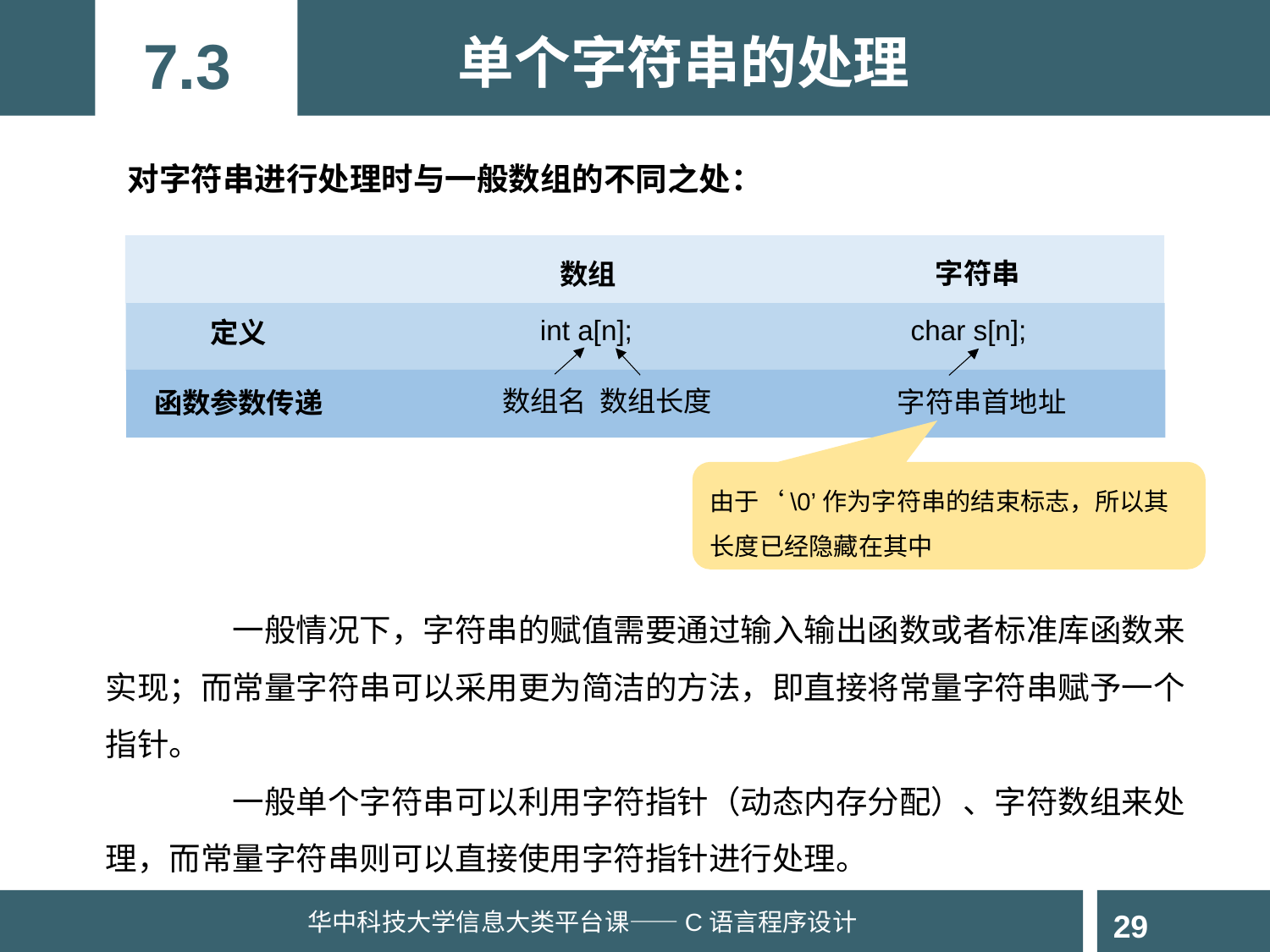

7.3
单个字符串的处理
对字符串进行处理时与一般数组的不同之处：

字符串
数组

int a[n];
char s[n];
定义

数组名  数组长度
字符串首地址
函数参数传递
由于‘\0’作为字符串的结束标志，所以其长度已经隐藏在其中
	一般情况下，字符串的赋值需要通过输入输出函数或者标准库函数来实现；而常量字符串可以采用更为简洁的方法，即直接将常量字符串赋予一个指针。
	一般单个字符串可以利用字符指针（动态内存分配）、字符数组来处理，而常量字符串则可以直接使用字符指针进行处理。